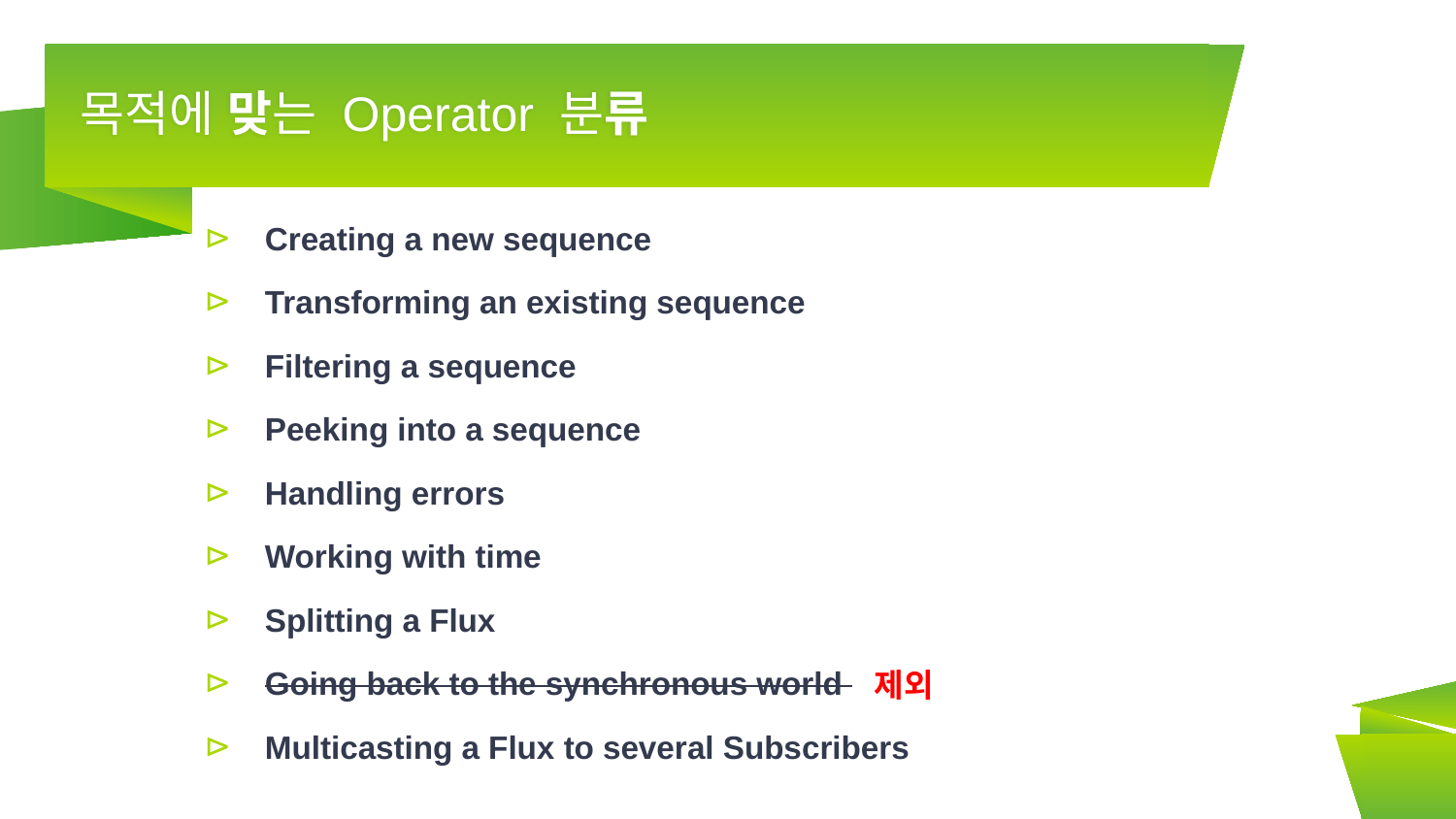

# 목적에 맞는 Operator 분류
Creating a new sequence
Transforming an existing sequence
Filtering a sequence
Peeking into a sequence
Handling errors
Working with time

Splitting a Flux
Going back to the synchronous world
제외
Multicasting a Flux to several Subscribers